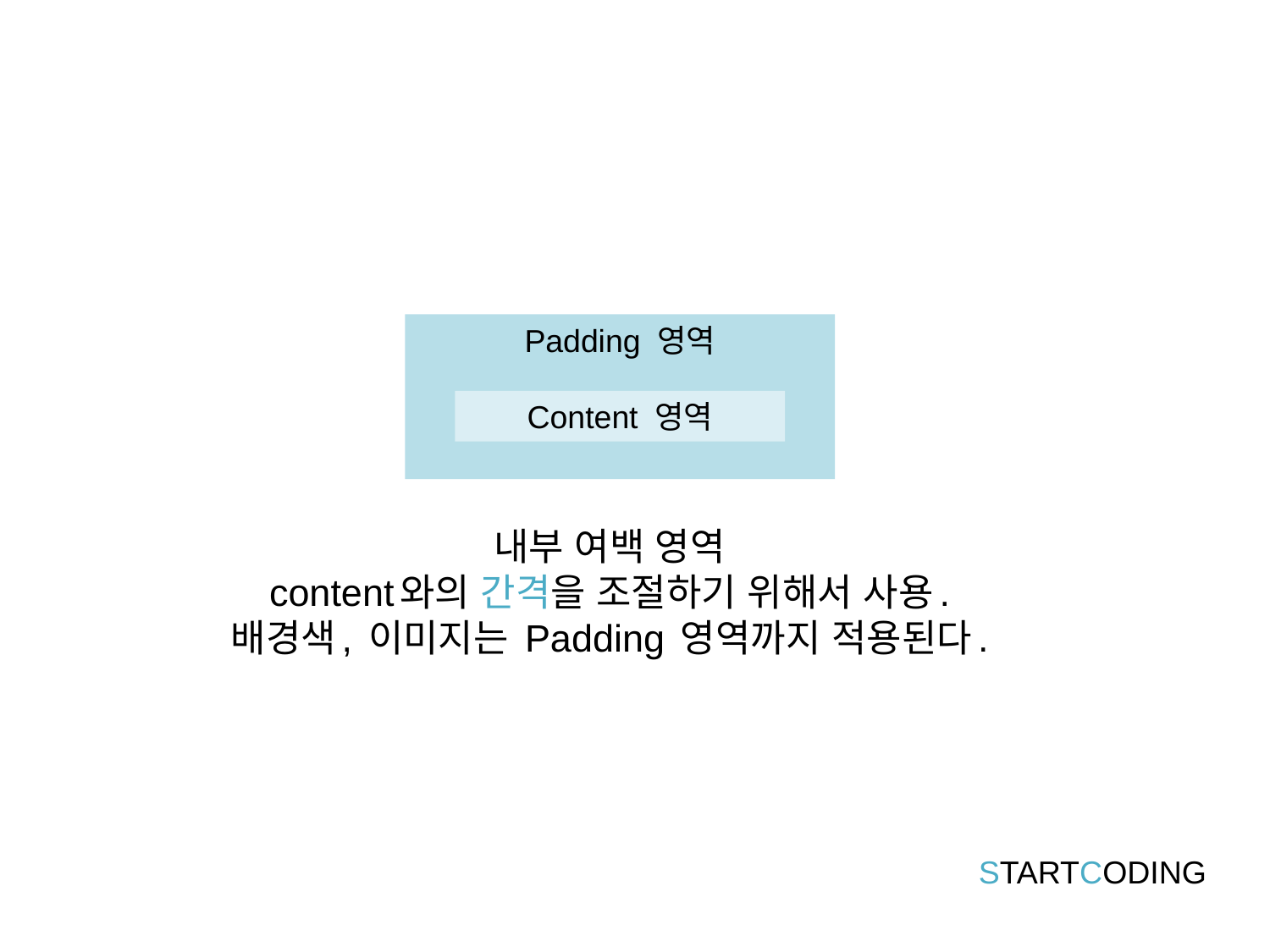

Padding 영역

Content 영역
내부 여백 영역
content와의 간격을 조절하기 위해서 사용.
배경색, 이미지는 Padding 영역까지 적용된다.
STARTCODING